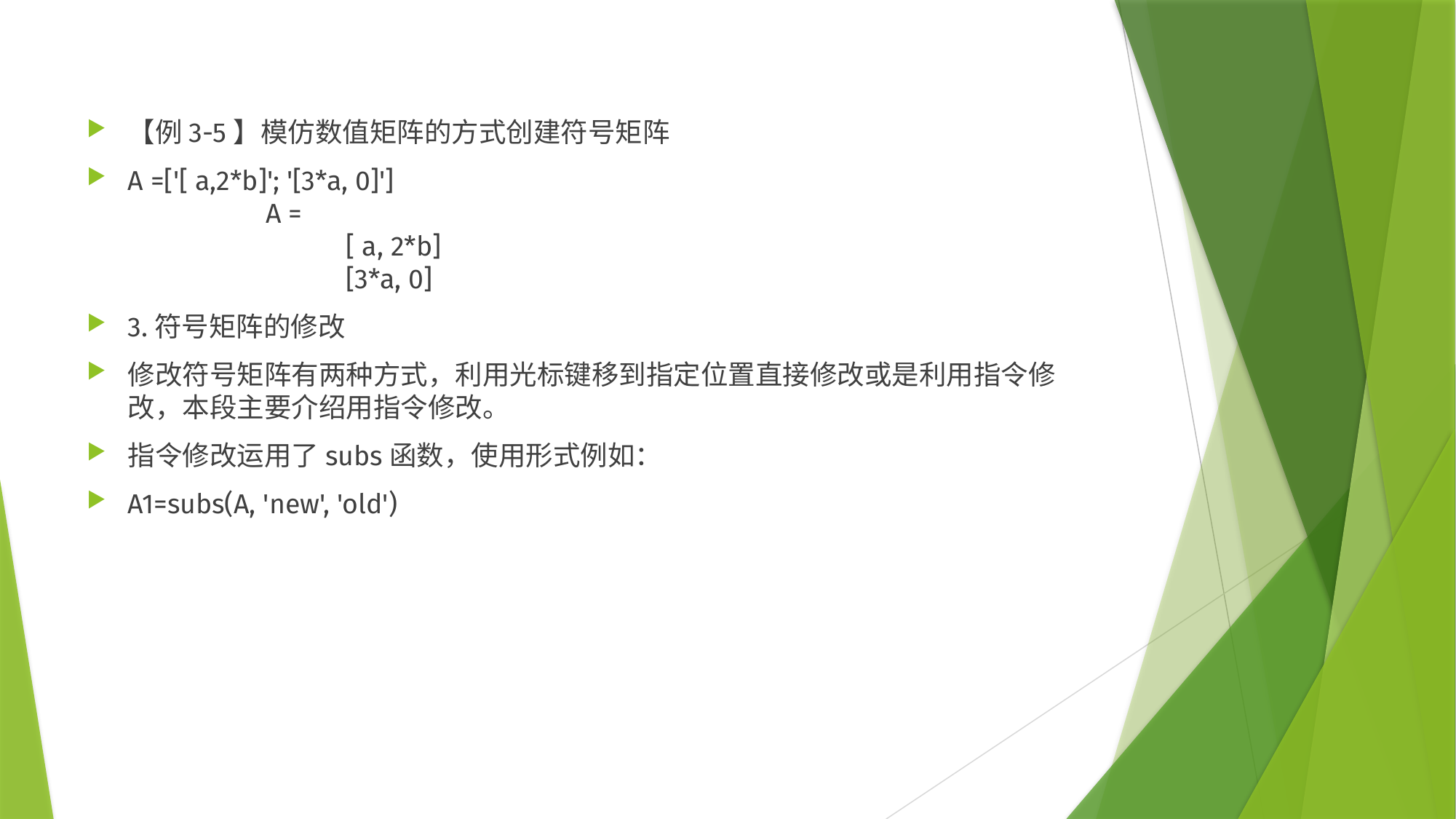

【例3-5】模仿数值矩阵的方式创建符号矩阵
A =['[ a,2*b]'; '[3*a, 0]']
	    A =
		[ a, 2*b]
		[3*a, 0]
3.符号矩阵的修改
修改符号矩阵有两种方式，利用光标键移到指定位置直接修改或是利用指令修改，本段主要介绍用指令修改。
指令修改运用了subs函数，使用形式例如：
A1=subs(A, 'new', 'old')